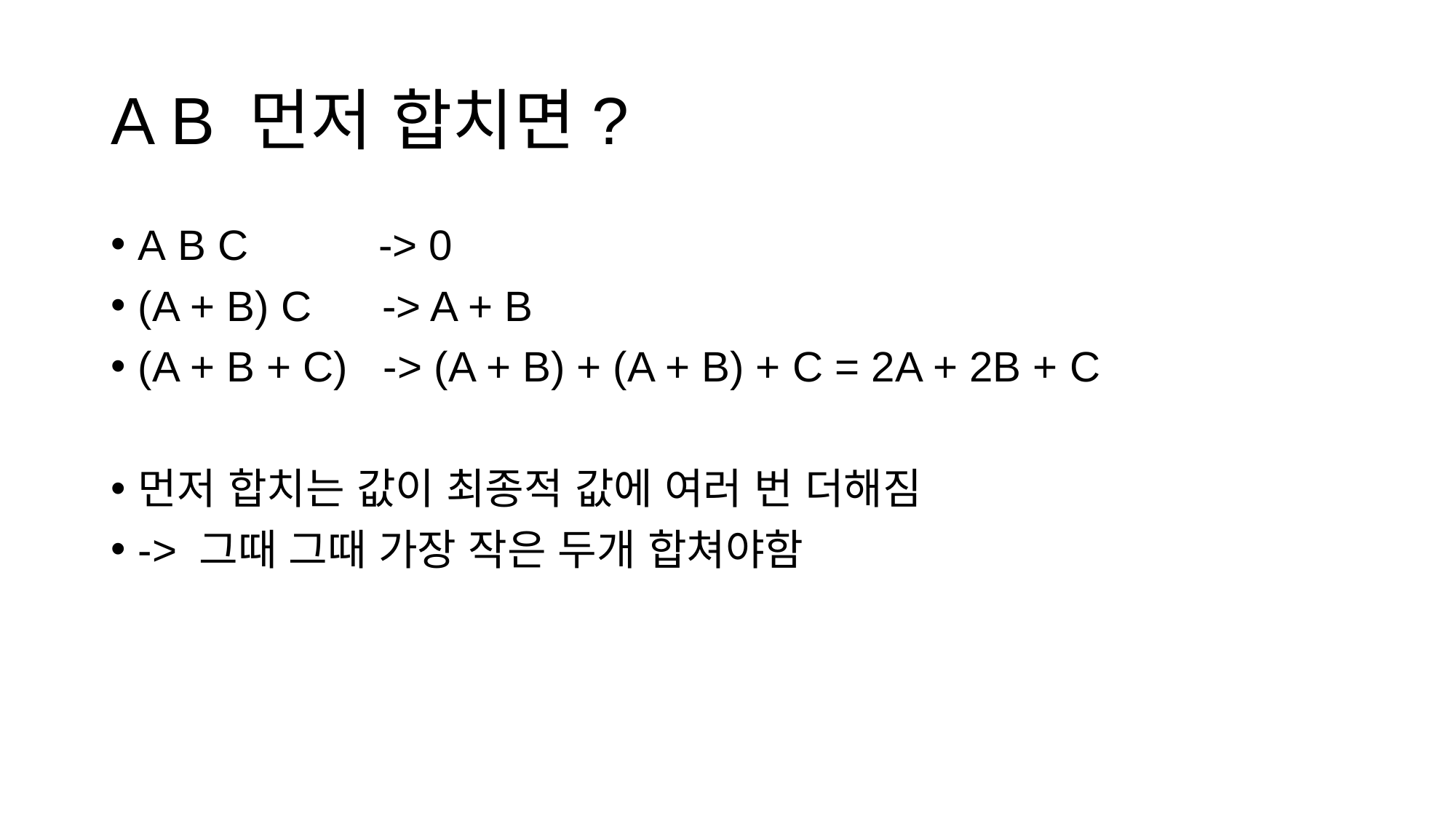

# A B 먼저 합치면?
A B C           -> 0
(A + B) C      -> A + B
(A + B + C)   -> (A + B) + (A + B) + C = 2A + 2B + C

먼저 합치는 값이 최종적 값에 여러 번 더해짐
-> 그때 그때 가장 작은 두개 합쳐야함